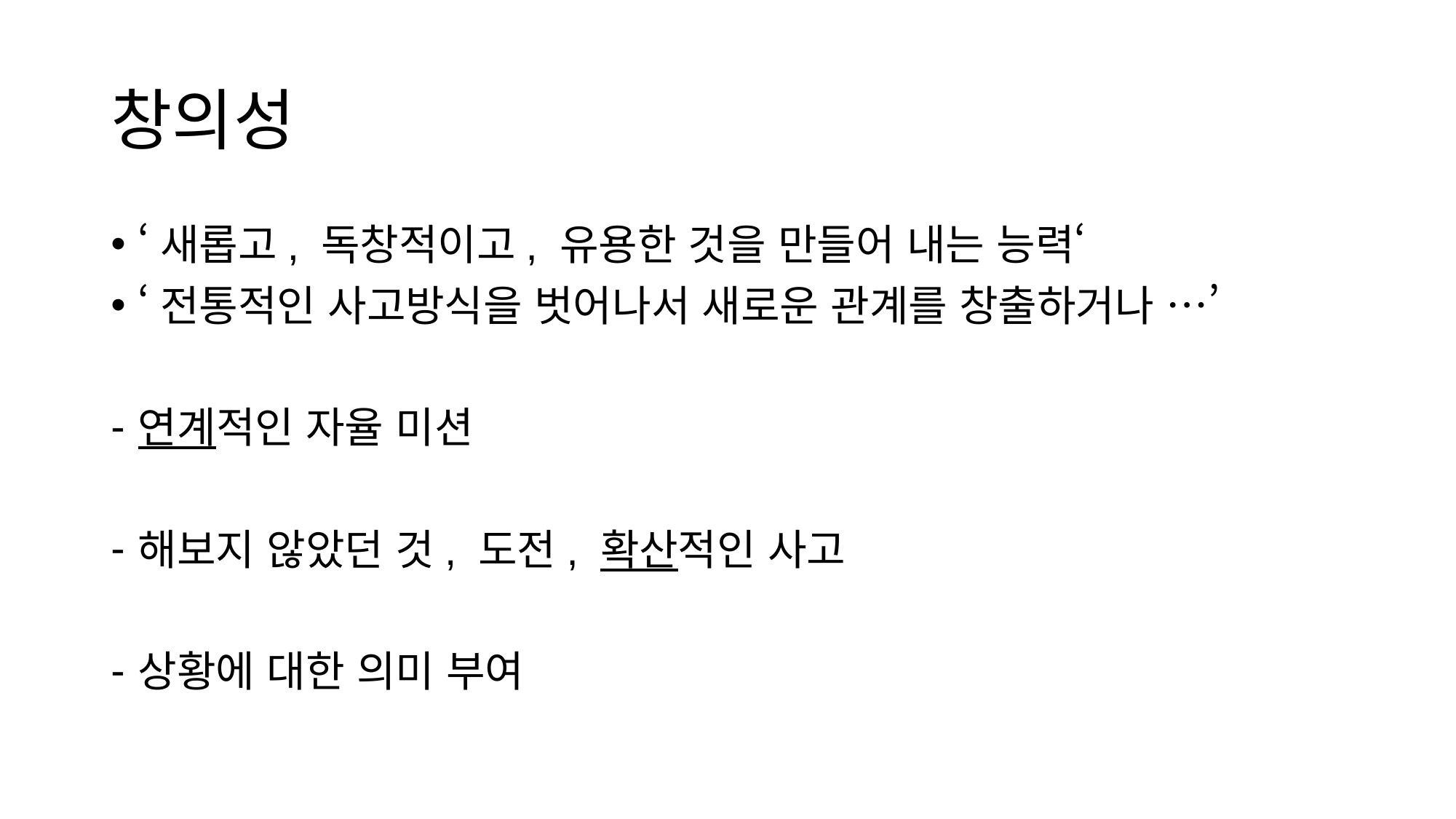

# 창의성
‘새롭고, 독창적이고, 유용한 것을 만들어 내는 능력‘
‘전통적인 사고방식을 벗어나서 새로운 관계를 창출하거나 …’

연계적인 자율 미션

해보지 않았던 것, 도전, 확산적인 사고

상황에 대한 의미 부여